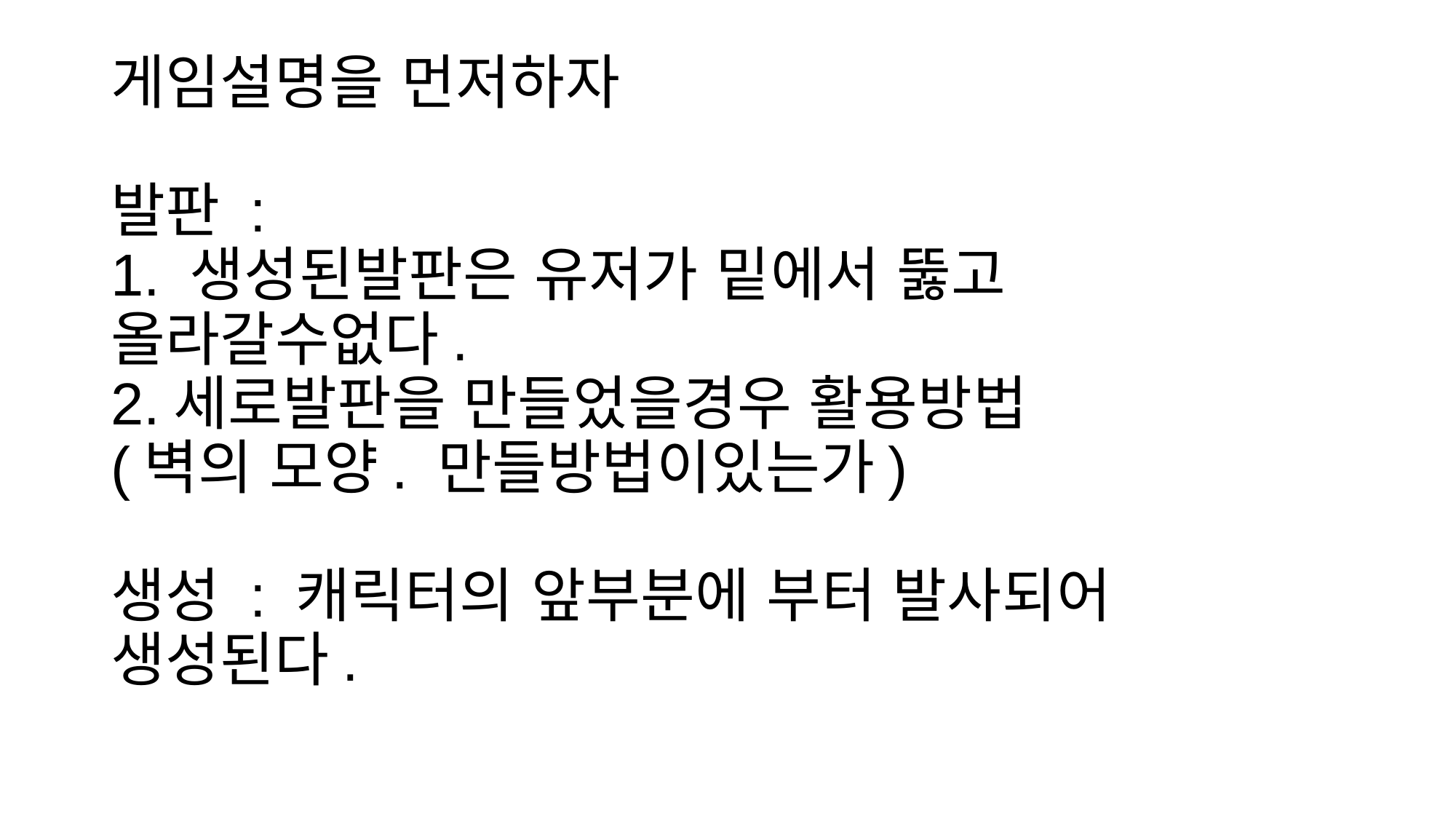

# 게임설명을 먼저하자 발판 : 1. 생성된발판은 유저가 밑에서 뚫고 올라갈수없다. 2.세로발판을 만들었을경우 활용방법 (벽의 모양. 만들방법이있는가) 생성 : 캐릭터의 앞부분에 부터 발사되어 생성된다.